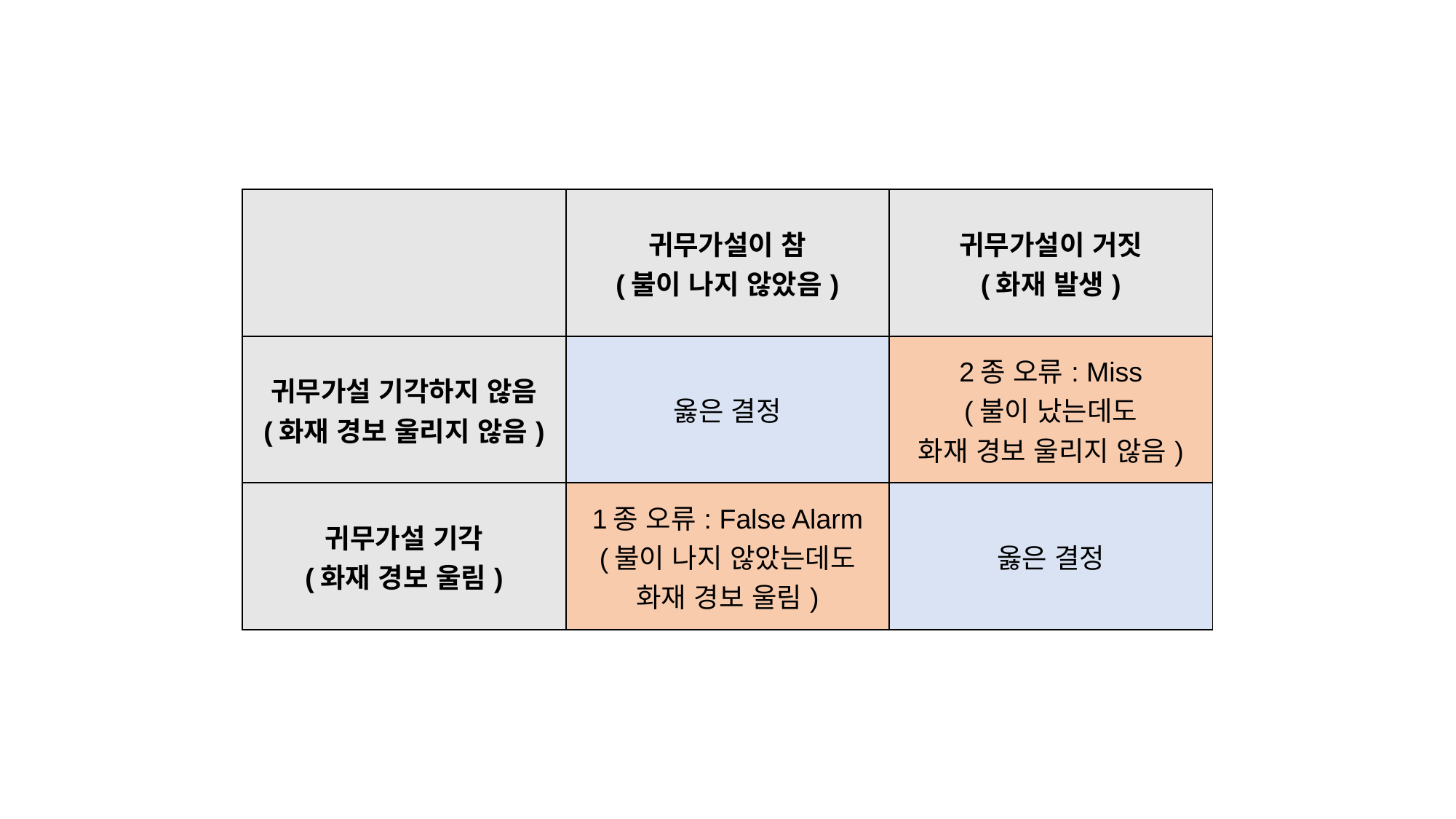

|  | 귀무가설이 참 (불이 나지 않았음) | 귀무가설이 거짓 (화재 발생) |
| --- | --- | --- |
| 귀무가설 기각하지 않음 (화재 경보 울리지 않음) | 옳은 결정 | 2종 오류: Miss (불이 났는데도 화재 경보 울리지 않음) |
| 귀무가설 기각 (화재 경보 울림) | 1종 오류: False Alarm (불이 나지 않았는데도 화재 경보 울림) | 옳은 결정 |